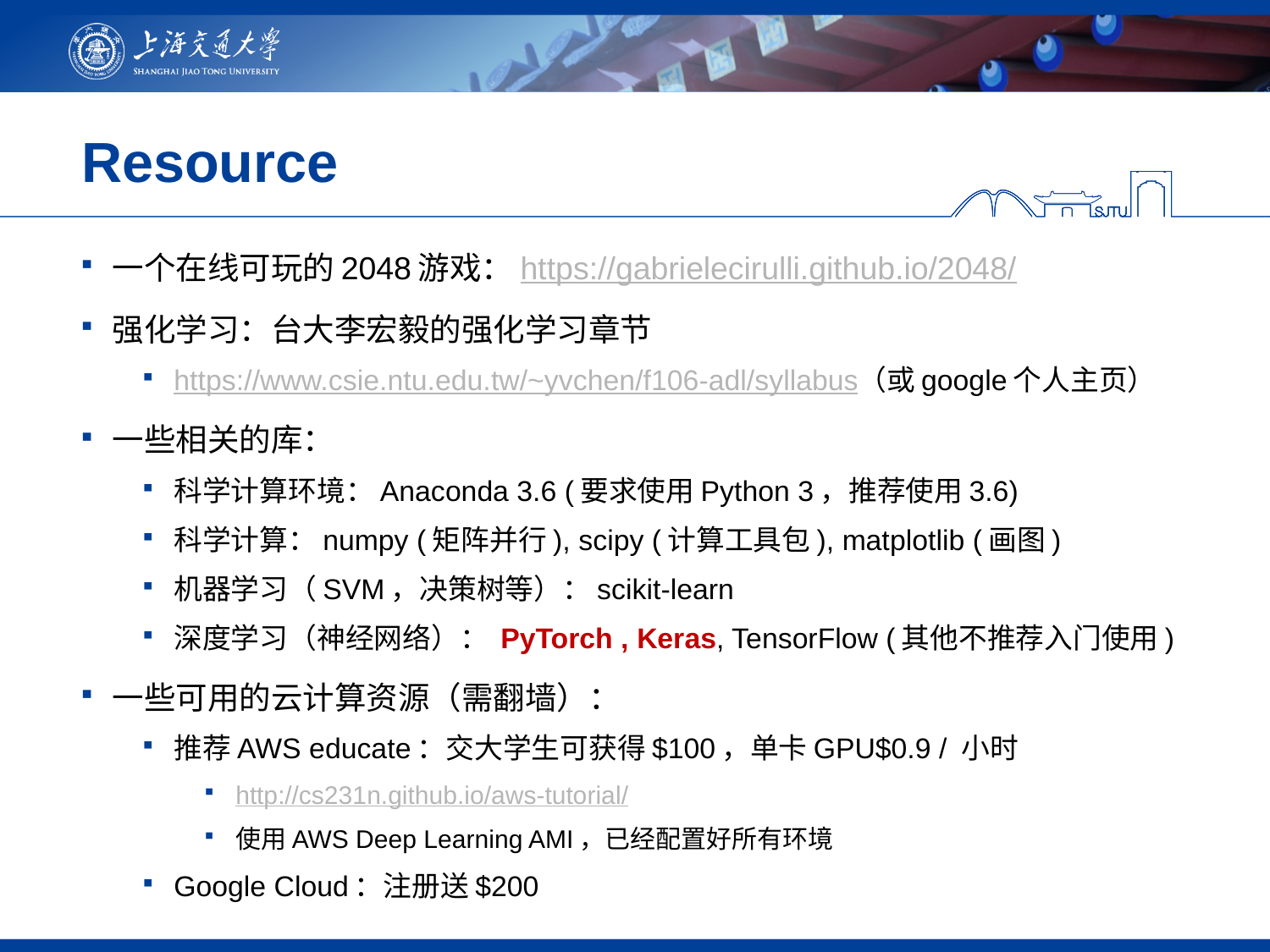

# Resource
一个在线可玩的2048游戏：https://gabrielecirulli.github.io/2048/
强化学习：台大李宏毅的强化学习章节
https://www.csie.ntu.edu.tw/~yvchen/f106-adl/syllabus（或google个人主页）
一些相关的库：
科学计算环境：Anaconda 3.6 (要求使用Python 3，推荐使用3.6)
科学计算：numpy (矩阵并行), scipy (计算工具包), matplotlib (画图)
机器学习（SVM，决策树等）：scikit-learn
深度学习（神经网络）： PyTorch , Keras, TensorFlow (其他不推荐入门使用)
一些可用的云计算资源（需翻墙）：
推荐AWS educate：交大学生可获得$100，单卡GPU$0.9 / 小时
http://cs231n.github.io/aws-tutorial/
使用AWS Deep Learning AMI，已经配置好所有环境
Google Cloud：注册送$200